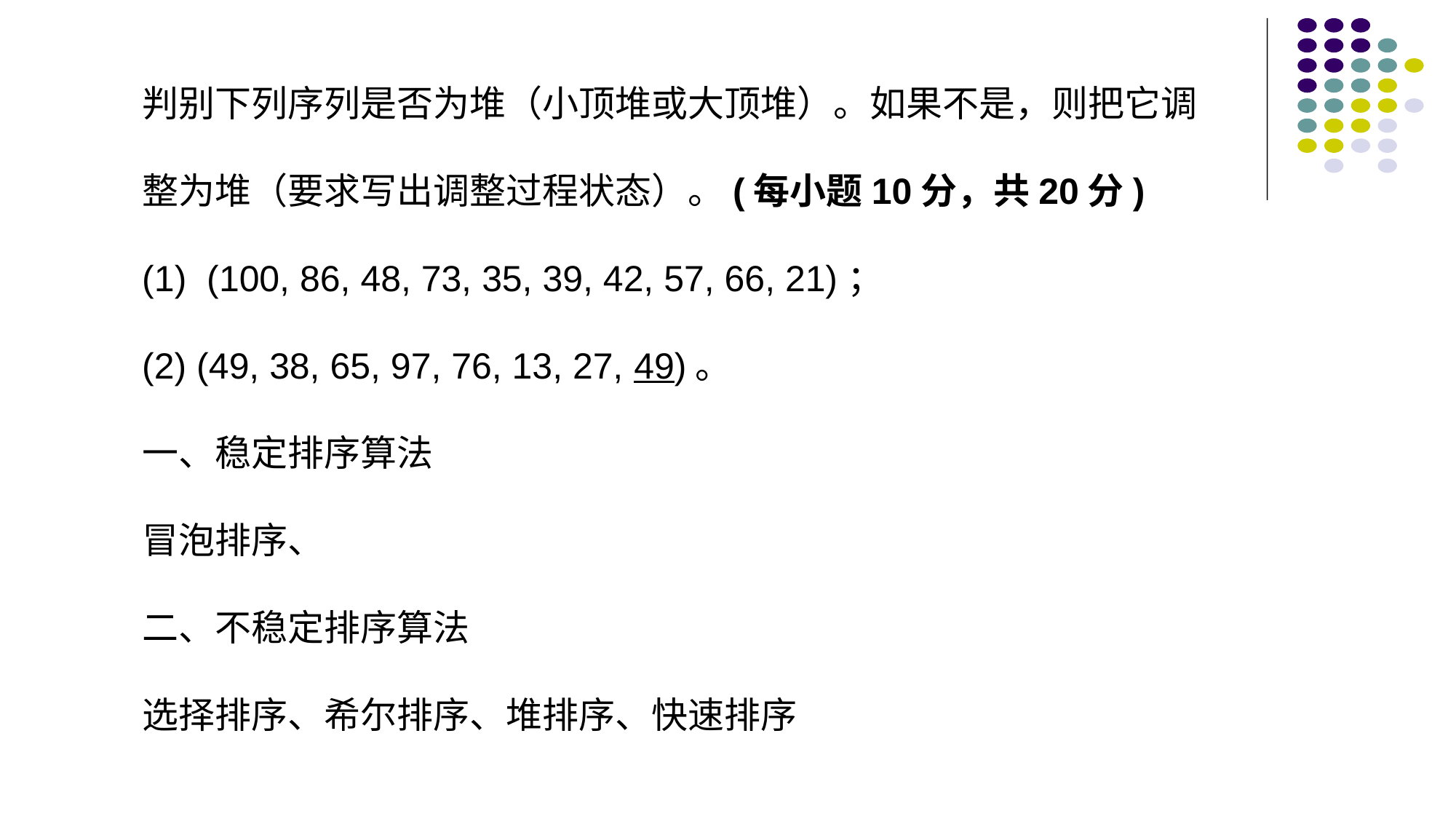

判别下列序列是否为堆（小顶堆或大顶堆）。如果不是，则把它调

整为堆（要求写出调整过程状态）。(每小题10分，共20分)

(1)  (100, 86, 48, 73, 35, 39, 42, 57, 66, 21)；

(49, 38, 65, 97, 76, 13, 27, 49)。

一、稳定排序算法

冒泡排序、

二、不稳定排序算法

选择排序、希尔排序、堆排序、快速排序